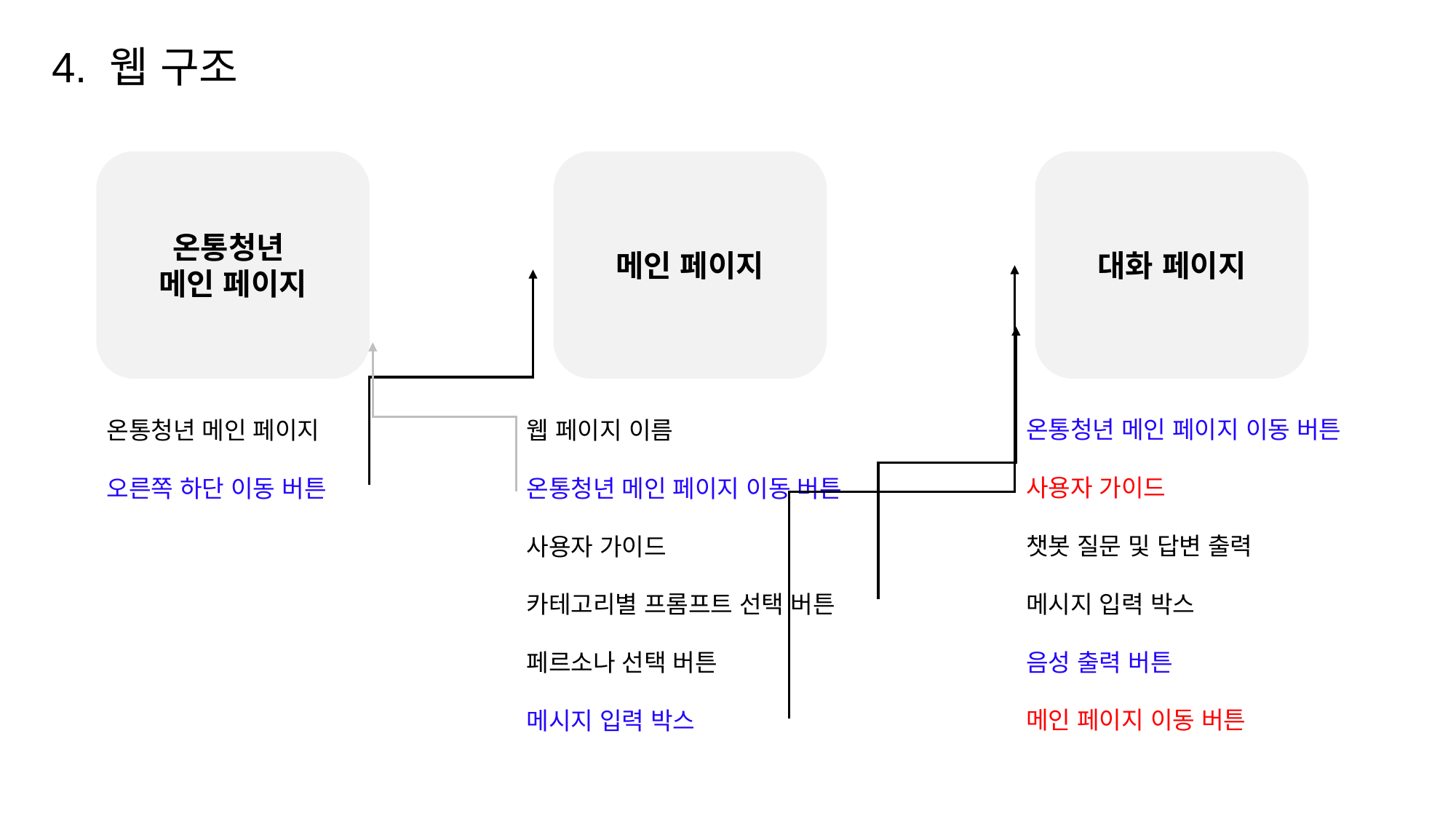

# 4. 웹 구조
대화 페이지
온통청년
메인 페이지
메인 페이지
온통청년 메인 페이지 이동 버튼

사용자 가이드

챗봇 질문 및 답변 출력

메시지 입력 박스

음성 출력 버튼

메인 페이지 이동 버튼

웹 페이지 이름

온통청년 메인 페이지 이동 버튼

사용자 가이드

카테고리별 프롬프트 선택 버튼

페르소나 선택 버튼

메시지 입력 박스
온통청년 메인 페이지

오른쪽 하단 이동 버튼